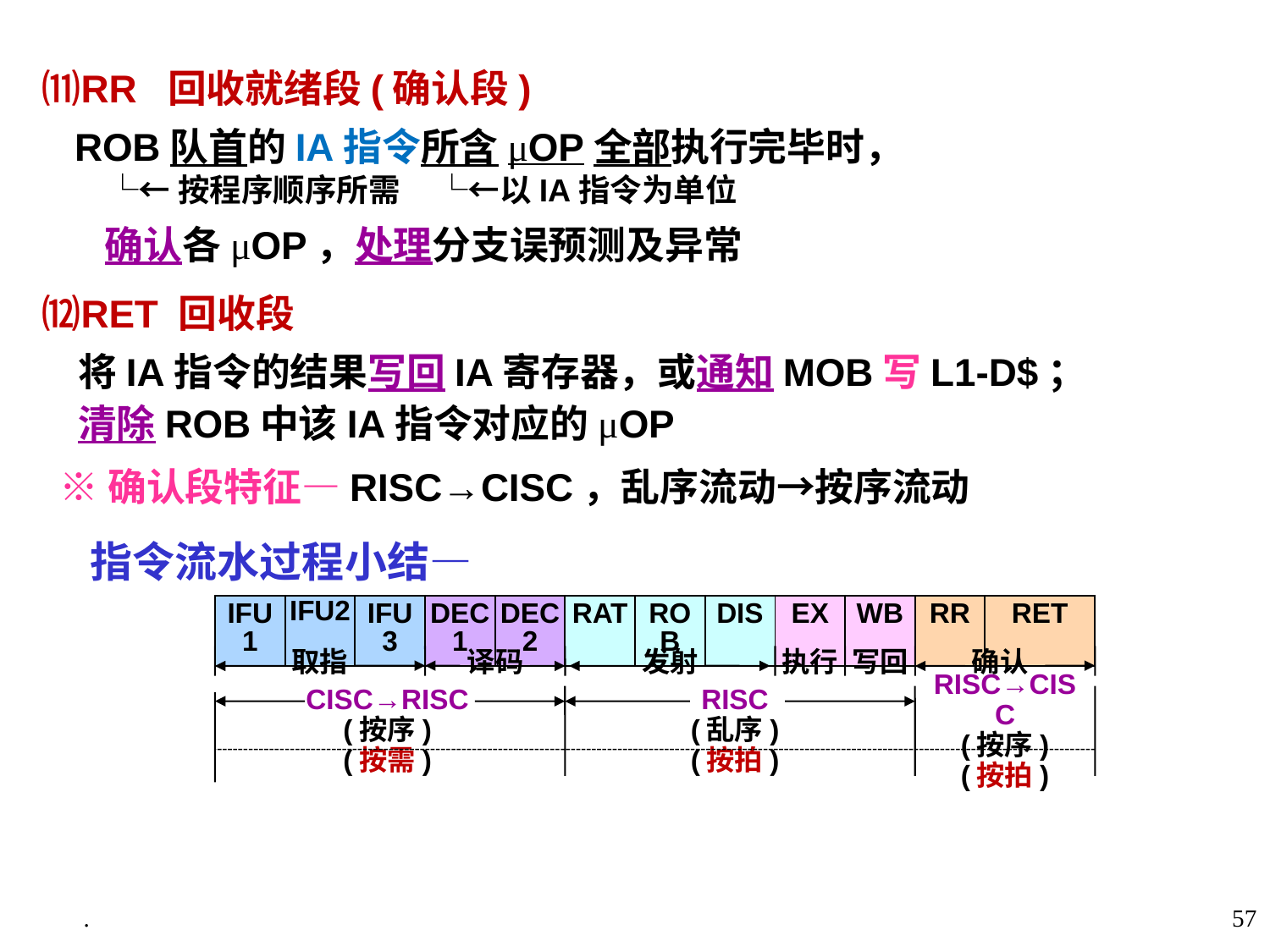

⑾RR  回收就绪段(确认段)
   ROB队首的IA指令所含μOP全部执行完毕时，
         └←按程序顺序所需     └←以IA指令为单位
      确认各μOP，处理分支误预测及异常
⑿RET 回收段
   将IA指令的结果写回IA寄存器，或通知MOB写L1-D$；
   清除ROB中该IA指令对应的μOP
  ※确认段特征—RISC→CISC，乱序流动→按序流动
    指令流水过程小结—
| IFU1 | IFU2 | IFU3 | DEC1 | DEC2 | RAT | ROB | DIS | EX | WB | RR | RET |
| --- | --- | --- | --- | --- | --- | --- | --- | --- | --- | --- | --- |
译码
执行

写回

确认

取指

发射

CISC→RISC
(按序)
(按需)

RISC
(乱序)
(按拍)

RISC→CISC
(按序)
(按拍)

.
57